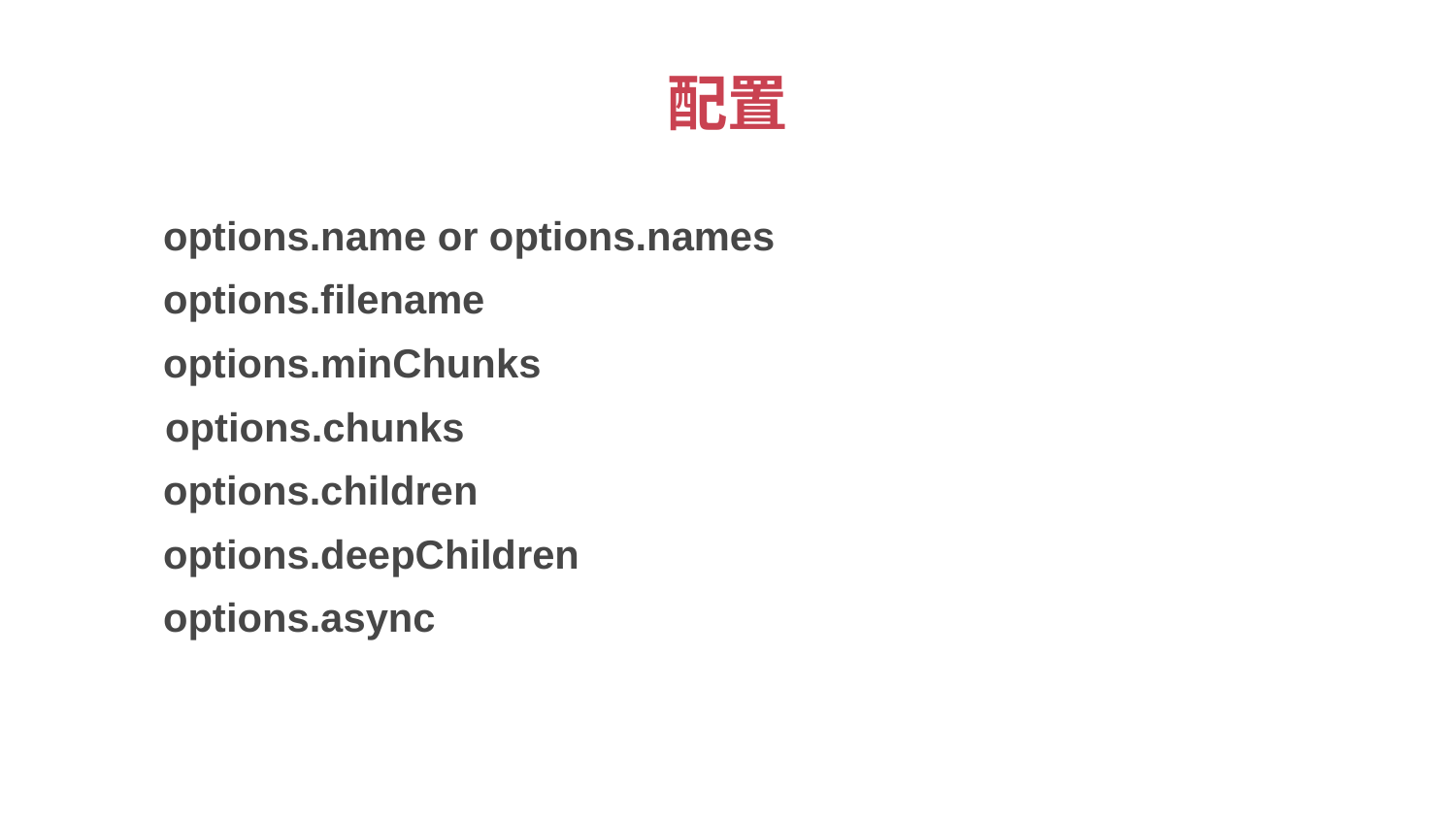

# 配置
options.name or options.names
options.filename
options.minChunks
options.chunks
options.children
options.deepChildren
options.async